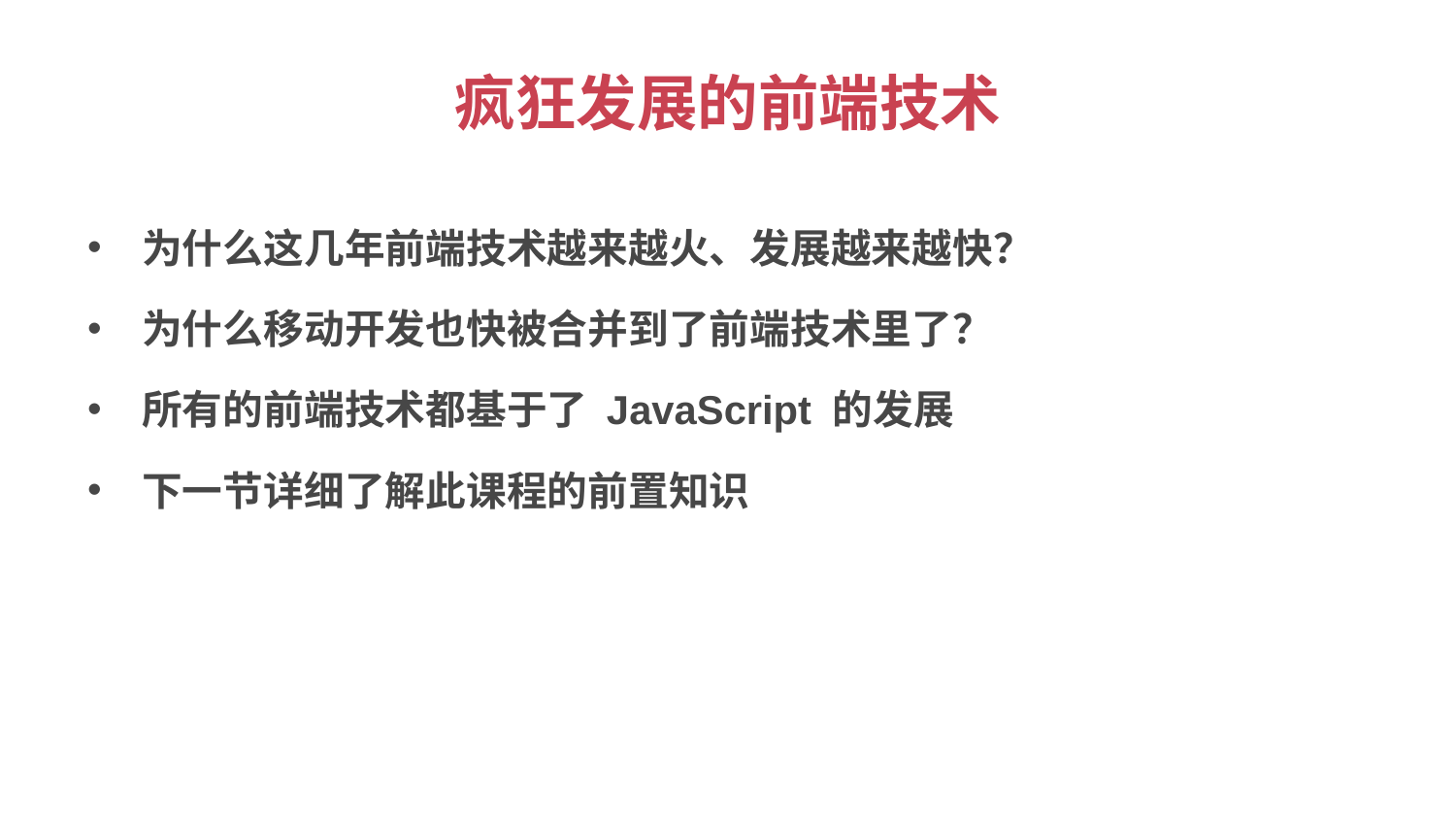

# 疯狂发展的前端技术
为什么这几年前端技术越来越火、发展越来越快？
为什么移动开发也快被合并到了前端技术里了？
所有的前端技术都基于了 JavaScript 的发展
下一节详细了解此课程的前置知识